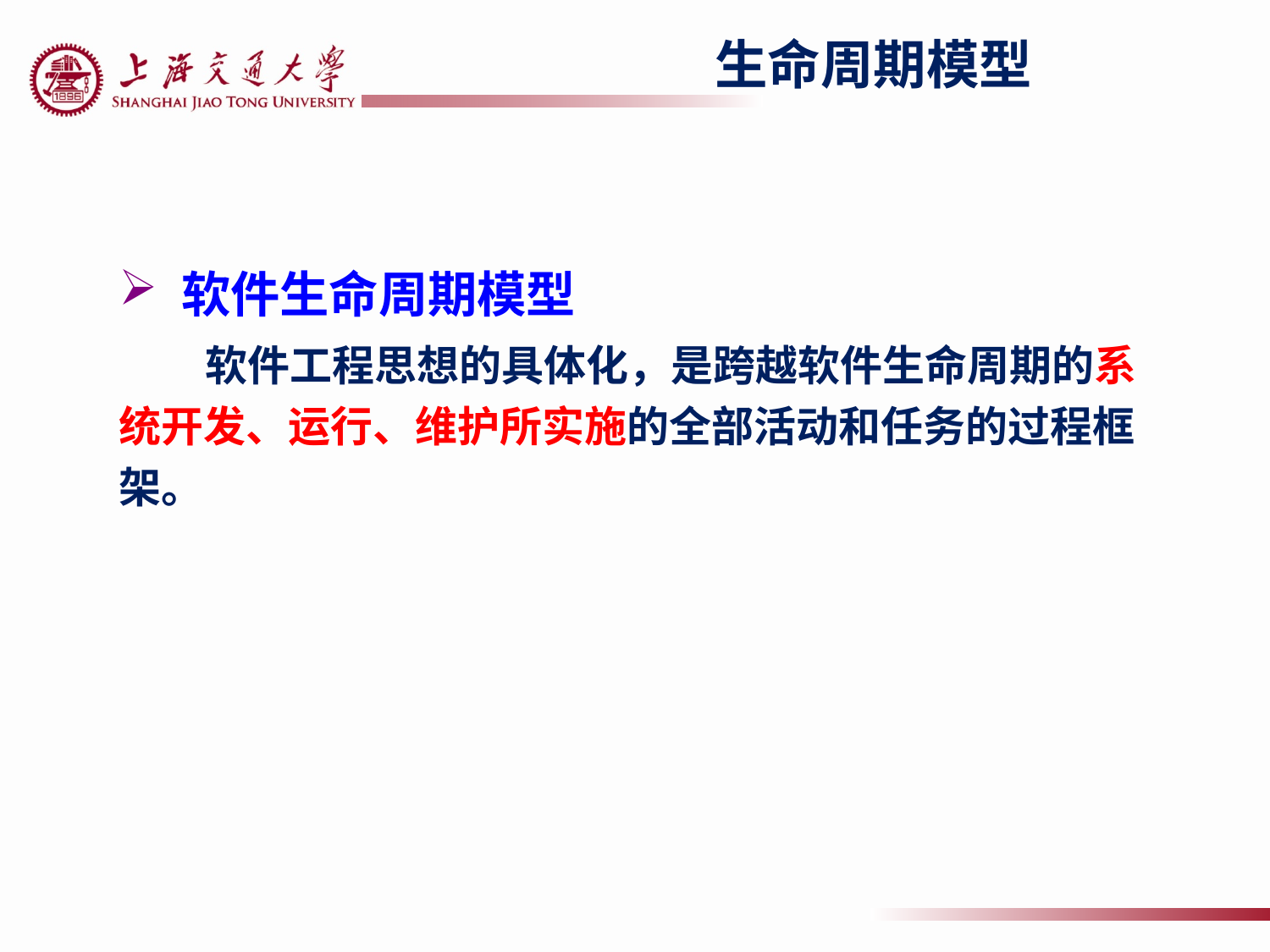

生命周期模型
软件生命周期模型
        软件工程思想的具体化，是跨越软件生命周期的系统开发、运行、维护所实施的全部活动和任务的过程框架。